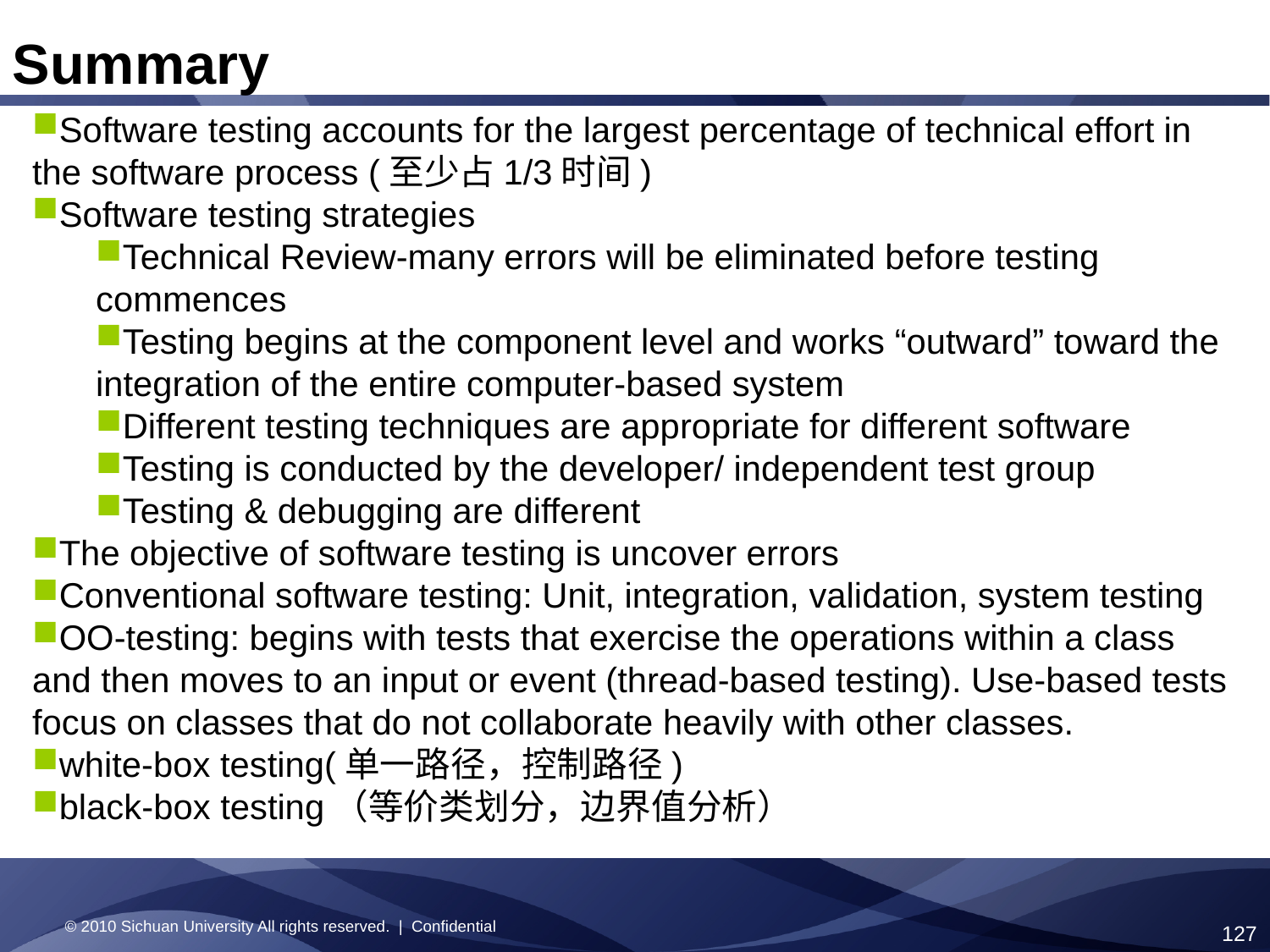

Summary
Software testing accounts for the largest percentage of technical effort in the software process (至少占1/3时间)
Software testing strategies
Technical Review-many errors will be eliminated before testing commences
Testing begins at the component level and works “outward” toward the integration of the entire computer-based system
Different testing techniques are appropriate for different software
Testing is conducted by the developer/ independent test group
Testing & debugging are different
The objective of software testing is uncover errors
Conventional software testing: Unit, integration, validation, system testing
OO-testing: begins with tests that exercise the operations within a class and then moves to an input or event (thread-based testing). Use-based tests focus on classes that do not collaborate heavily with other classes.
white-box testing(单一路径，控制路径)
black-box testing（等价类划分，边界值分析）
© 2010 Sichuan University All rights reserved.  |  Confidential
127